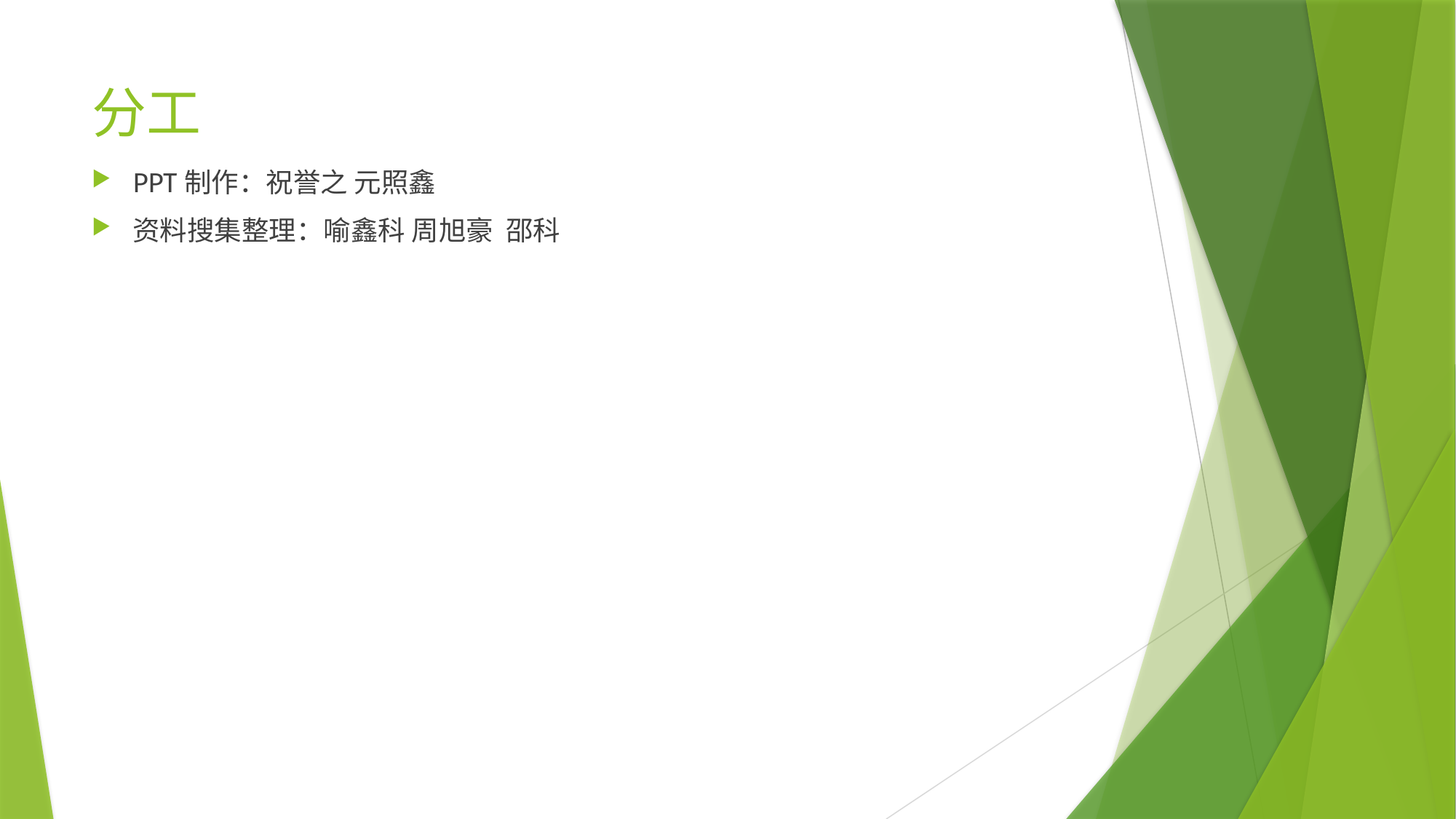

# 分工
PPT制作：祝誉之 元照鑫
资料搜集整理：喻鑫科 周旭豪  邵科